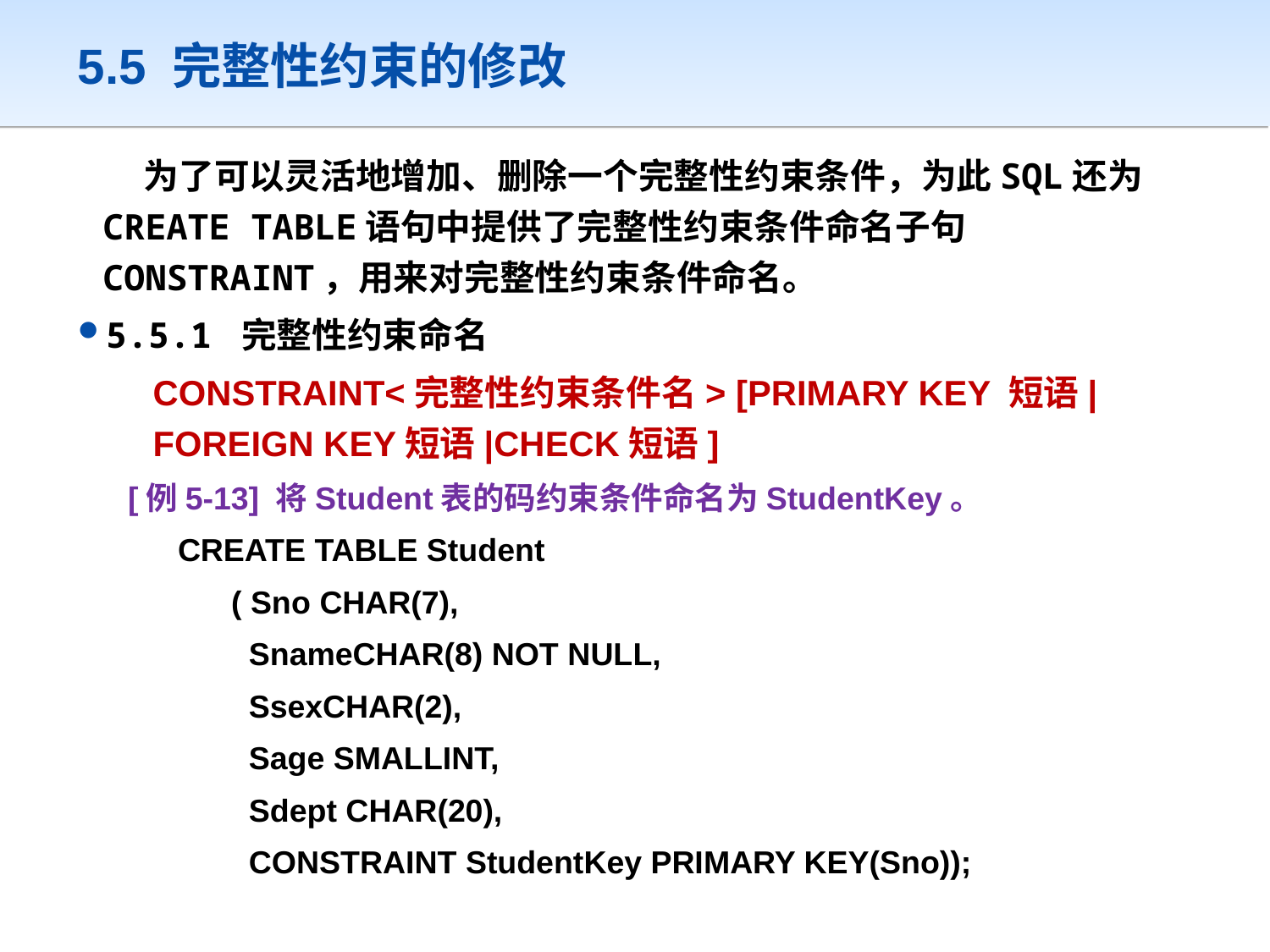

# 5.5 完整性约束的修改
	    为了可以灵活地增加、删除一个完整性约束条件，为此SQL还为CREATE TABLE语句中提供了完整性约束条件命名子句CONSTRAINT，用来对完整性约束条件命名。
5.5.1 完整性约束命名
 	CONSTRAINT<完整性约束条件名> [PRIMARY KEY 短语|FOREIGN KEY短语|CHECK短语]
[例5-13] 将Student表的码约束条件命名为StudentKey。
CREATE TABLE Student
      ( Sno CHAR(7),
        SnameCHAR(8) NOT NULL,
        SsexCHAR(2),
        Sage SMALLINT,
        Sdept CHAR(20),
        CONSTRAINT StudentKey PRIMARY KEY(Sno));